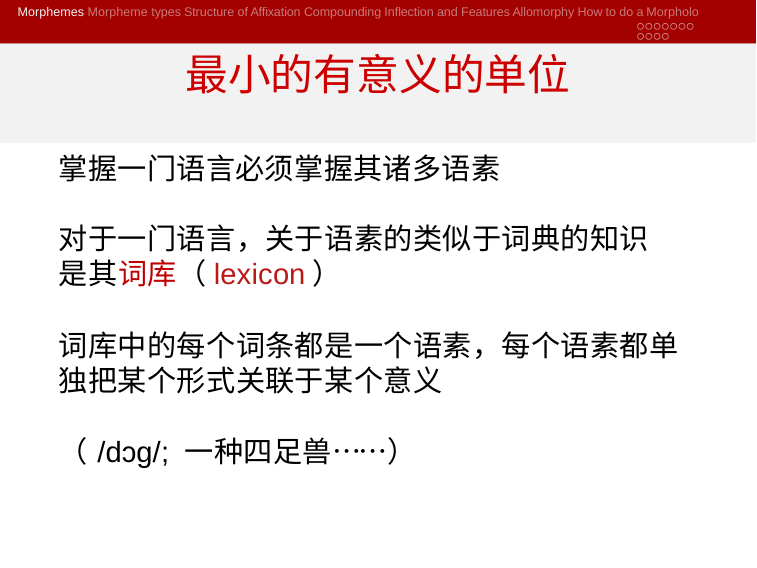

Morphemes Morpheme types Structure of Affixation Compounding Inflection and Features Allomorphy How to do a Morpholo
# 最小的有意义的单位
掌握一门语言必须掌握其诸多语素

对于一门语言，关于语素的类似于词典的知识是其词库（lexicon）

词库中的每个词条都是一个语素，每个语素都单独把某个形式关联于某个意义

（/dɔg/; 一种四足兽……）